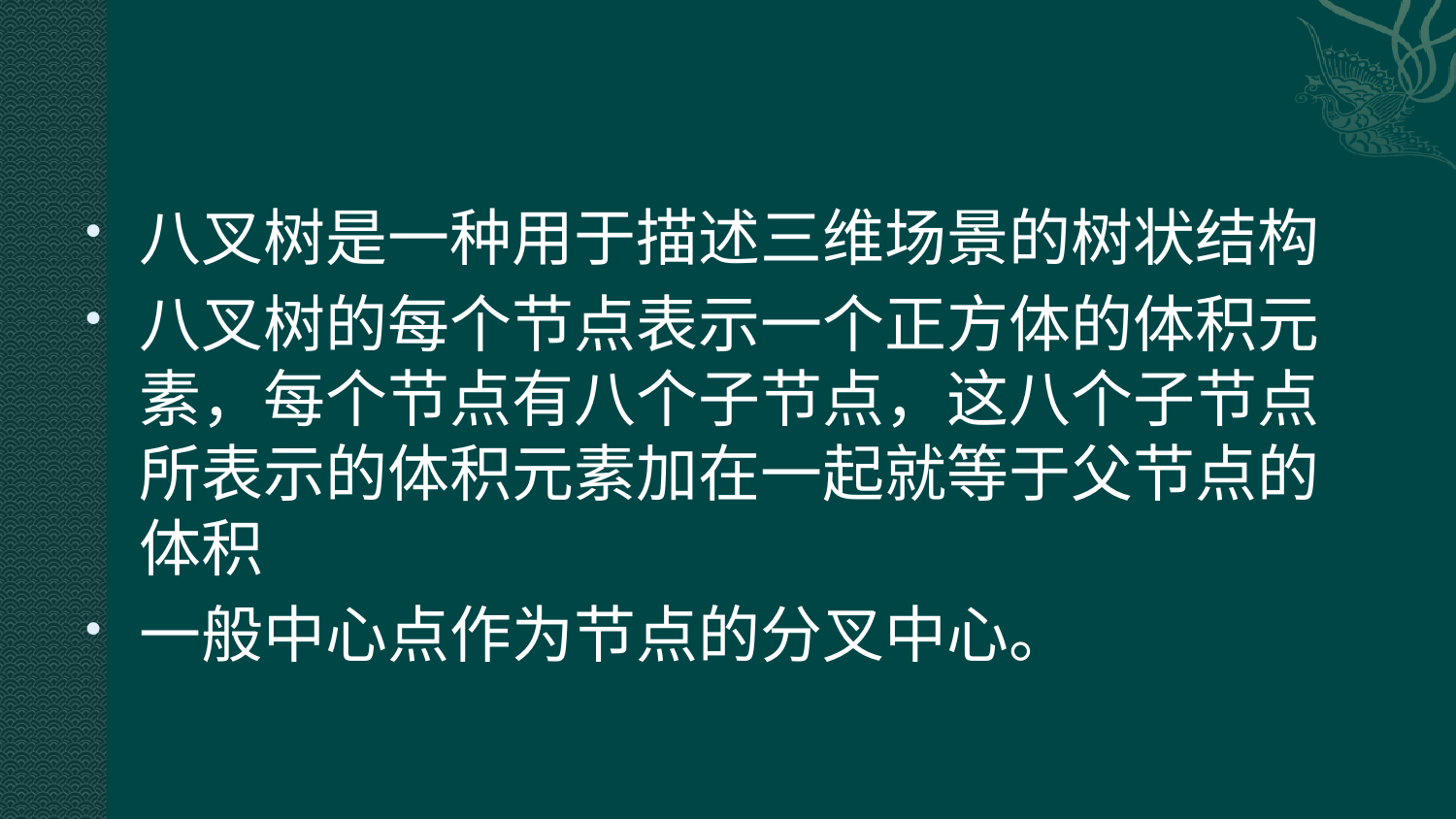

#
八叉树是一种用于描述三维场景的树状结构
八叉树的每个节点表示一个正方体的体积元素，每个节点有八个子节点，这八个子节点所表示的体积元素加在一起就等于父节点的体积
一般中心点作为节点的分叉中心。